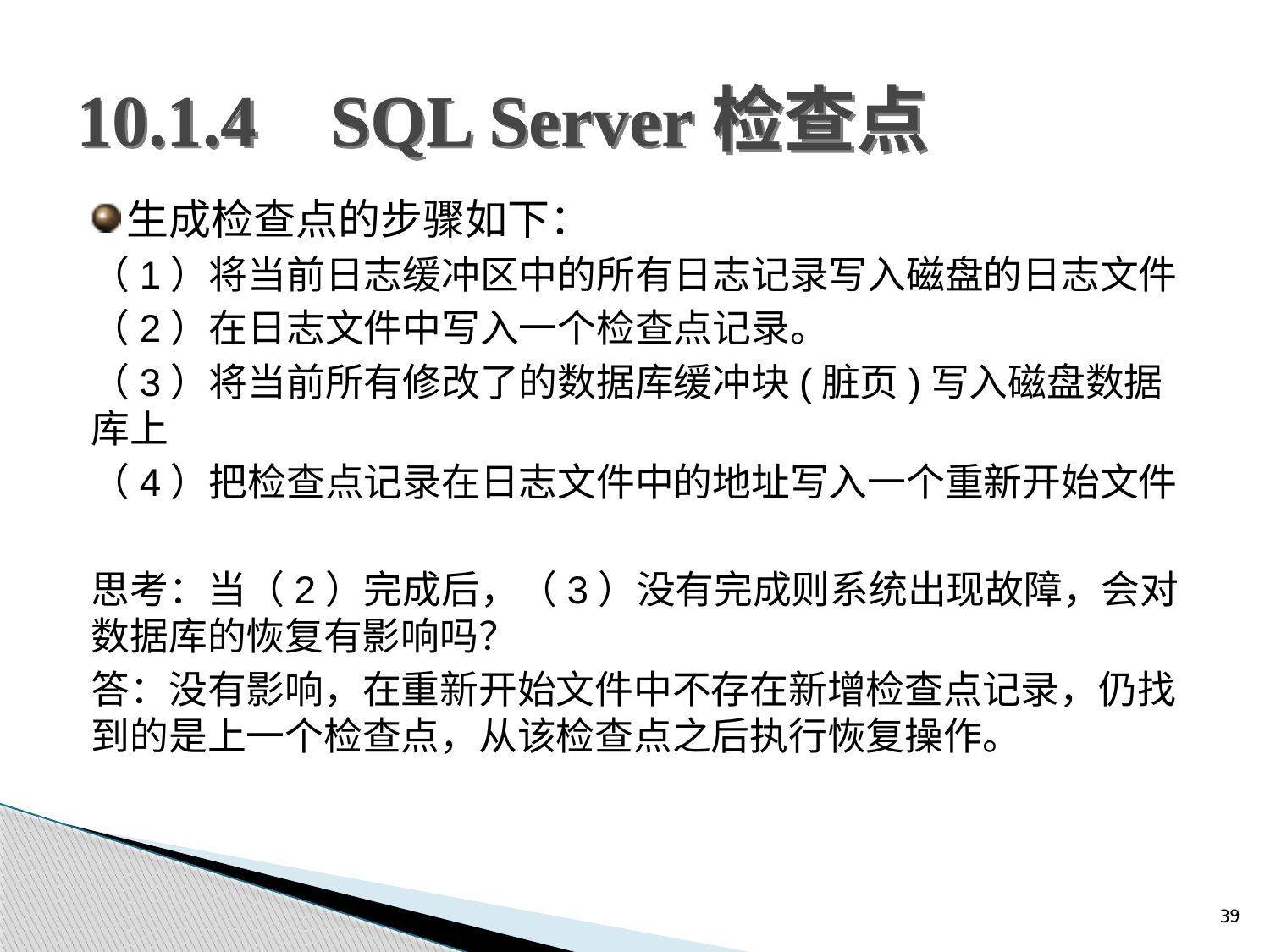

# 10.1.4	SQL Server检查点
生成检查点的步骤如下：
（1）将当前日志缓冲区中的所有日志记录写入磁盘的日志文件
（2）在日志文件中写入一个检查点记录。
（3）将当前所有修改了的数据库缓冲块(脏页)写入磁盘数据库上
（4）把检查点记录在日志文件中的地址写入一个重新开始文件

思考：当（2）完成后，（3）没有完成则系统出现故障，会对数据库的恢复有影响吗？
答：没有影响，在重新开始文件中不存在新增检查点记录，仍找到的是上一个检查点，从该检查点之后执行恢复操作。
39